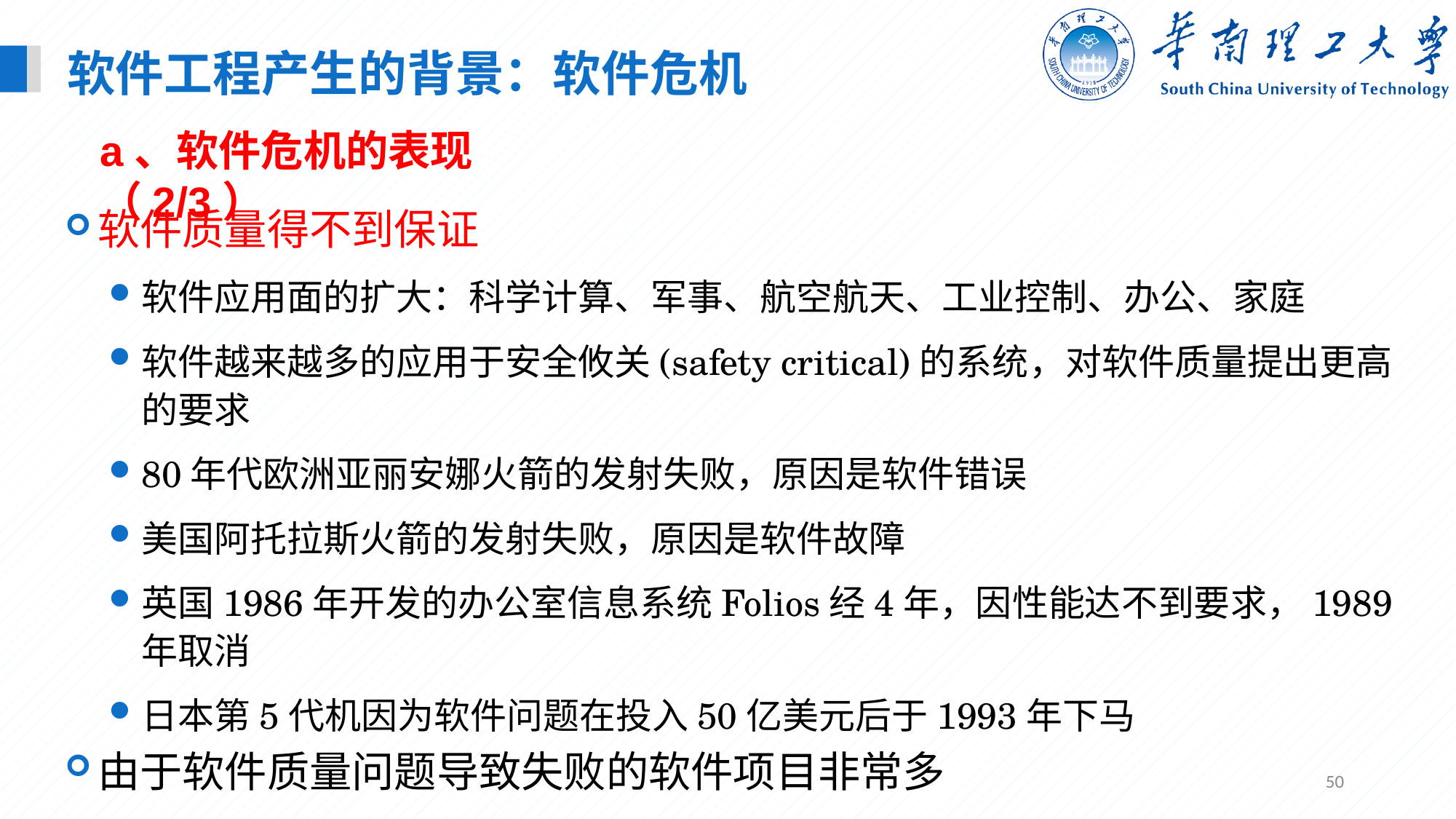

软件工程产生的背景：软件危机
a、软件危机的表现（2/3）
软件质量得不到保证
软件应用面的扩大：科学计算、军事、航空航天、工业控制、办公、家庭
软件越来越多的应用于安全攸关(safety critical)的系统，对软件质量提出更高的要求
80年代欧洲亚丽安娜火箭的发射失败，原因是软件错误
美国阿托拉斯火箭的发射失败，原因是软件故障
英国1986年开发的办公室信息系统Folios经4年，因性能达不到要求，1989年取消
日本第5代机因为软件问题在投入50亿美元后于1993年下马
由于软件质量问题导致失败的软件项目非常多
50